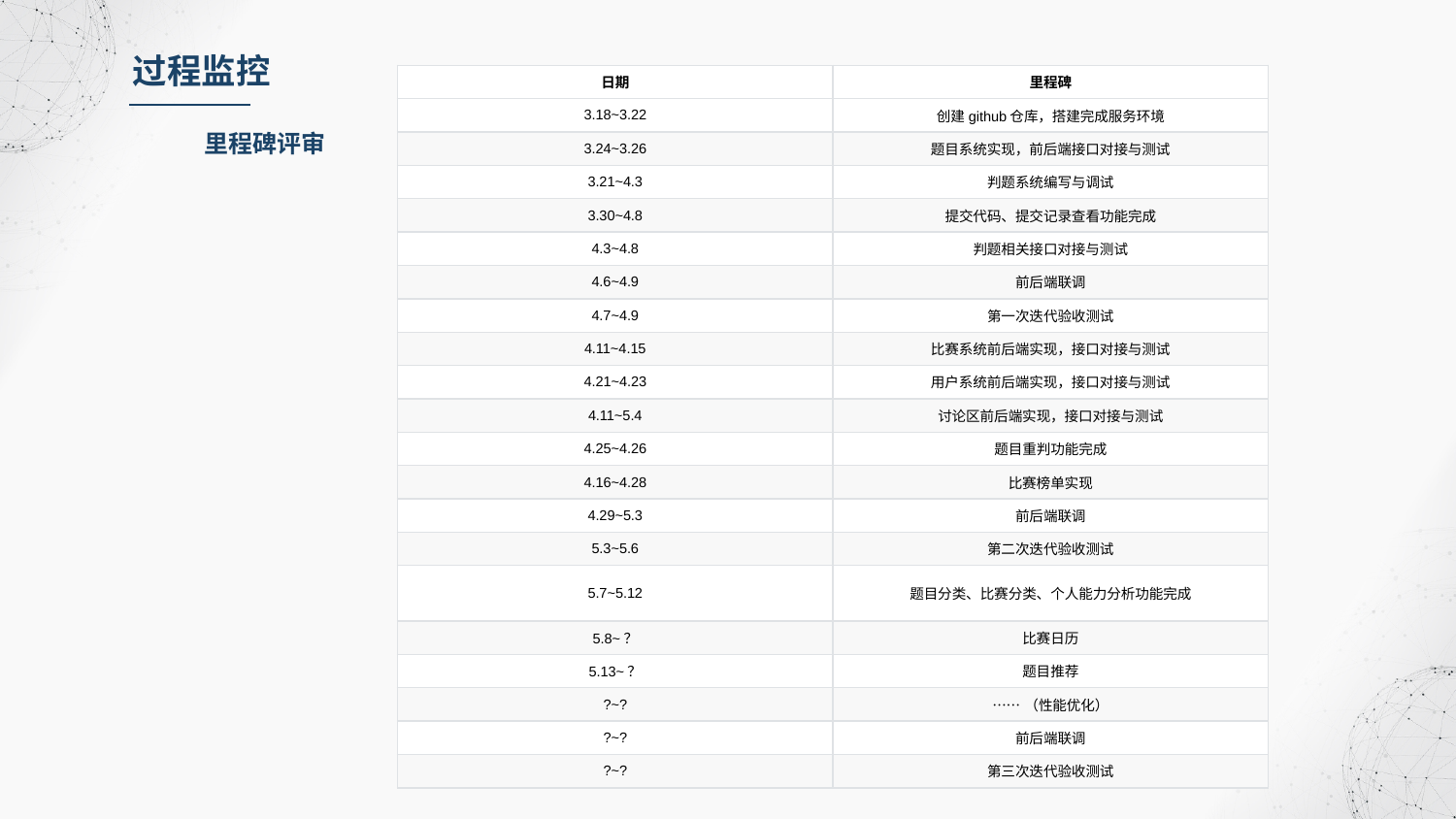

过程监控
| 日期 | 里程碑 |
| --- | --- |
| 3.18~3.22 | 创建github仓库，搭建完成服务环境 |
| 3.24~3.26 | 题目系统实现，前后端接口对接与测试 |
| 3.21~4.3 | 判题系统编写与调试 |
| 3.30~4.8 | 提交代码、提交记录查看功能完成 |
| 4.3~4.8 | 判题相关接口对接与测试 |
| 4.6~4.9 | 前后端联调 |
| 4.7~4.9 | 第一次迭代验收测试 |
| 4.11~4.15 | 比赛系统前后端实现，接口对接与测试 |
| 4.21~4.23 | 用户系统前后端实现，接口对接与测试 |
| 4.11~5.4 | 讨论区前后端实现，接口对接与测试 |
| 4.25~4.26 | 题目重判功能完成 |
| 4.16~4.28 | 比赛榜单实现 |
| 4.29~5.3 | 前后端联调 |
| 5.3~5.6 | 第二次迭代验收测试 |
| 5.7~5.12 | 题目分类、比赛分类、个人能力分析功能完成 |
| 5.8~？ | 比赛日历 |
| 5.13~？ | 题目推荐 |
| ?~? | ……（性能优化） |
| ?~? | 前后端联调 |
| ?~? | 第三次迭代验收测试 |

里程碑评审